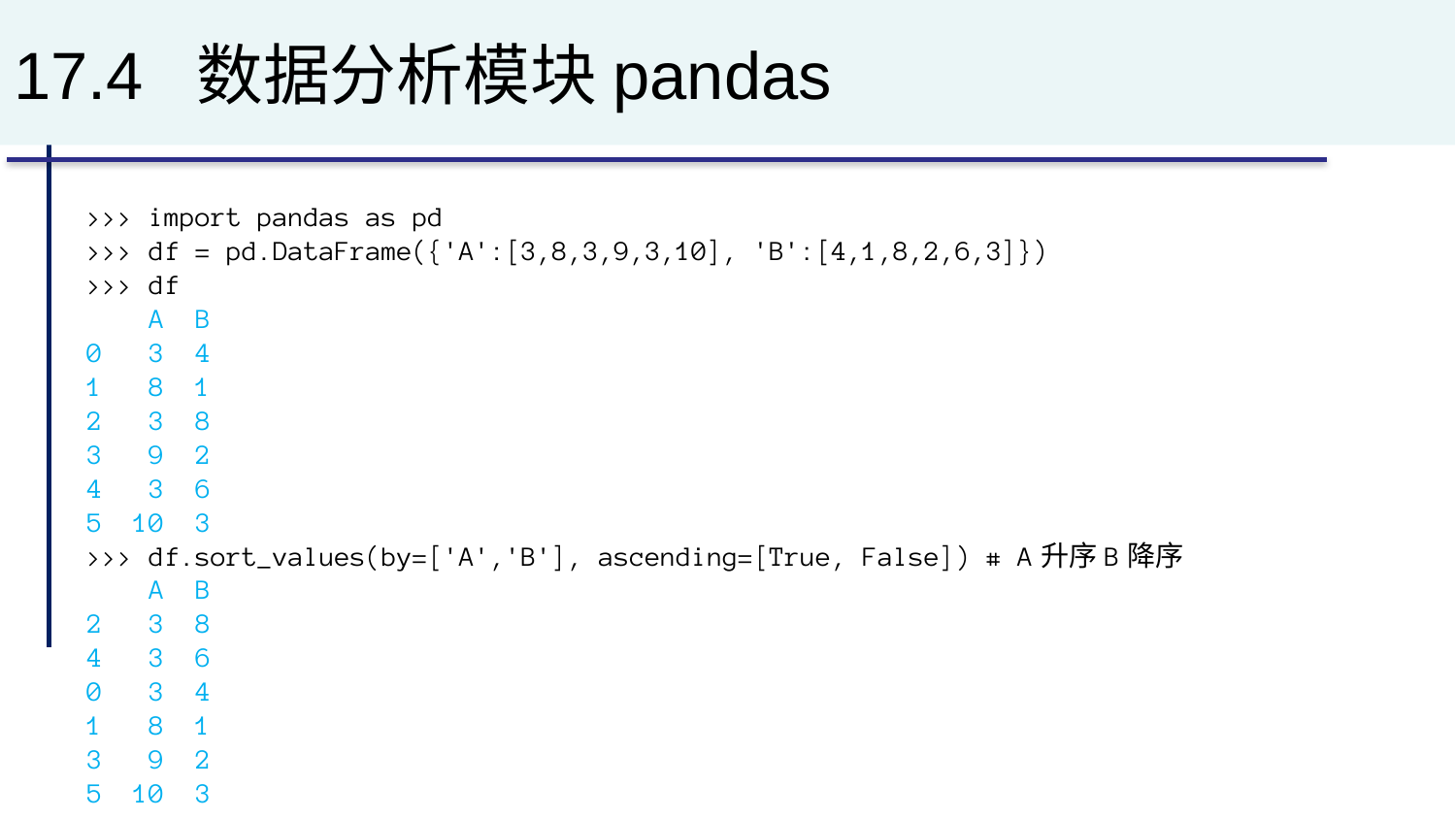

# 17.4  数据分析模块pandas
>>> import pandas as pd
>>> df = pd.DataFrame({'A':[3,8,3,9,3,10], 'B':[4,1,8,2,6,3]})
>>> df
    A  B
0   3  4
1   8  1
2   3  8
3   9  2
4   3  6
5  10  3
>>> df.sort_values(by=['A','B'], ascending=[True, False]) # A升序B降序
    A  B
2   3  8
4   3  6
0   3  4
1   8  1
3   9  2
5  10  3